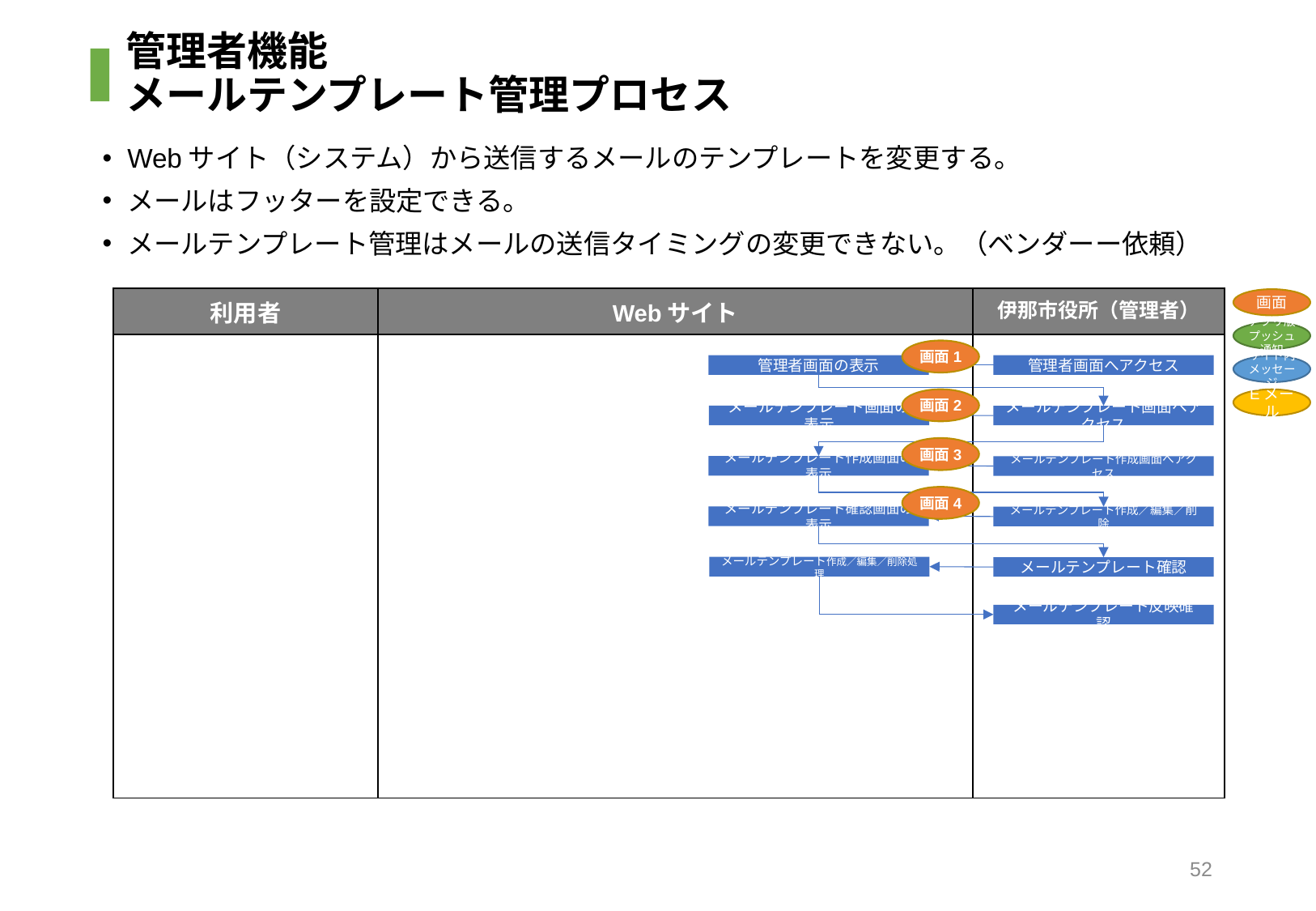

# 管理者機能 メールテンプレート管理プロセス
Webサイト（システム）から送信するメールのテンプレートを変更する。
メールはフッターを設定できる。
メールテンプレート管理はメールの送信タイミングの変更できない。（ベンダーー依頼）
| 利用者 | Webサイト | 伊那市役所（管理者） |
| --- | --- | --- |
|  |  |  |
画面
アプリ版プッシュ通知
画面1
管理者画面の表示
管理者画面へアクセス
サイト内メッセージ
画面2
Eメール
メールテンプレート画面の表示
メールテンプレート画面へアクセス
画面3
メールテンプレート作成画面の表示
メールテンプレート作成画面へアクセス
画面4
メールテンプレート確認画面の表示
メールテンプレート作成／編集／削除
メールテンプレート作成／編集／削除処理
メールテンプレート確認
メールテンプレート反映確認
52